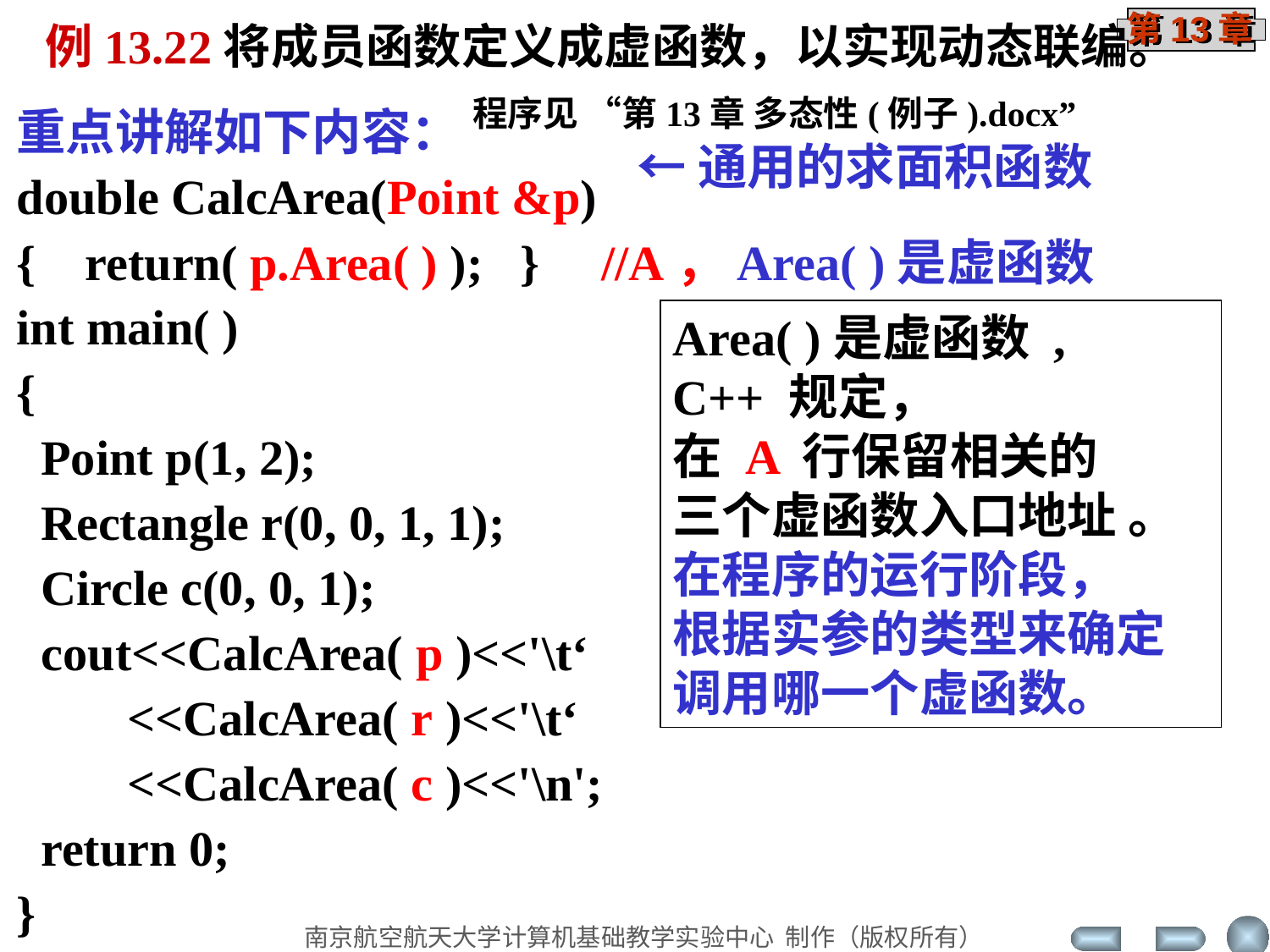

例13.22将成员函数定义成虚函数，以实现动态联编。
程序见 “第13章 多态性(例子).docx”
重点讲解如下内容：
double CalcArea(Point &p)
{    return( p.Area( ) );   }     //A，Area( )是虚函数
int main( )
{
  Point p(1, 2);
  Rectangle r(0, 0, 1, 1);
  Circle c(0, 0, 1);
  cout<<CalcArea( p )<<'\t‘
         <<CalcArea( r )<<'\t‘
         <<CalcArea( c )<<'\n';
  return 0;
}
←通用的求面积函数
Area( )是虚函数 ,
C++ 规定，
在 A 行保留相关的
三个虚函数入口地址 。
在程序的运行阶段，
根据实参的类型来确定
调用哪一个虚函数。